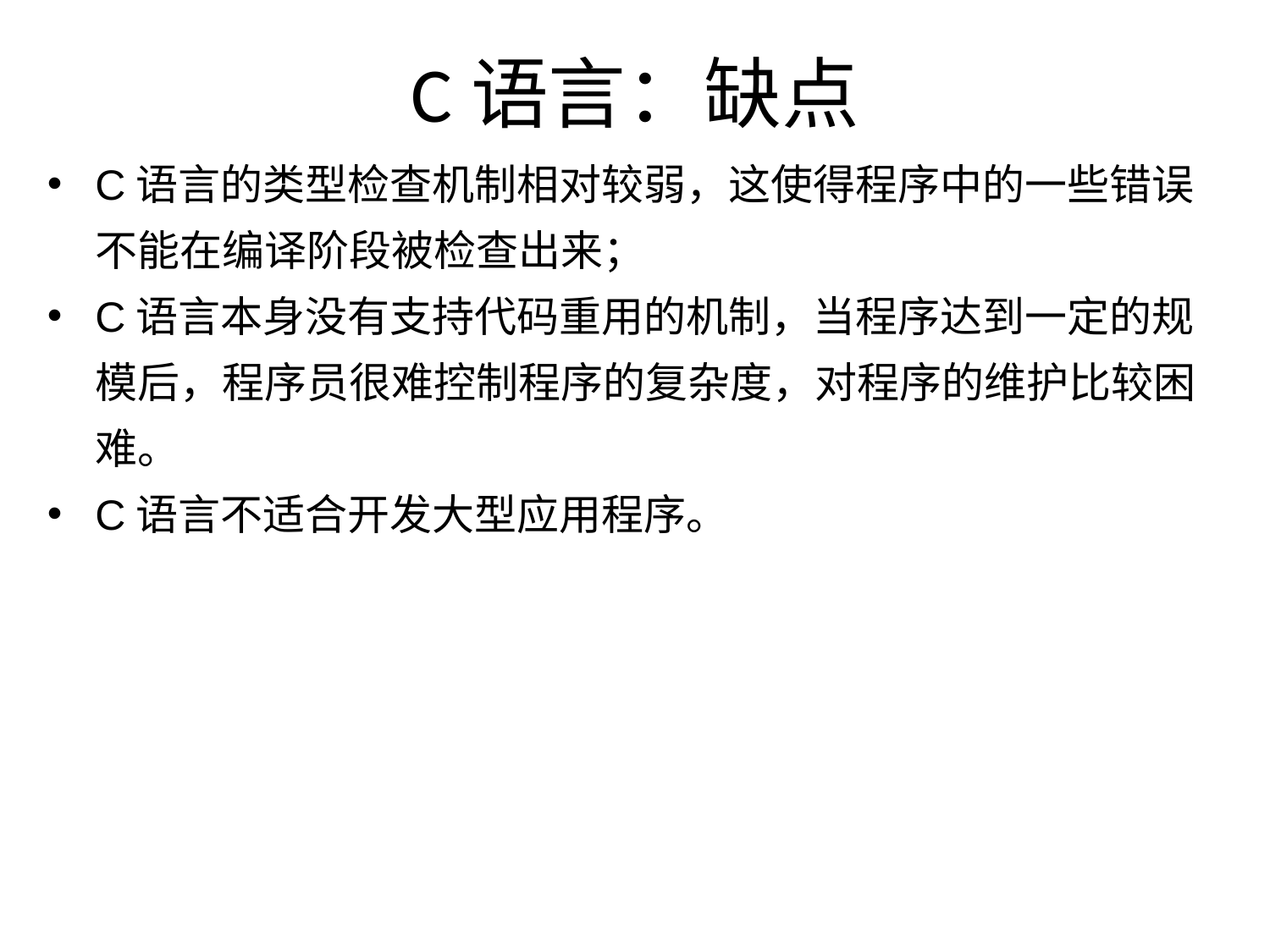

C语言：缺点
C语言的类型检查机制相对较弱，这使得程序中的一些错误不能在编译阶段被检查出来；
C语言本身没有支持代码重用的机制，当程序达到一定的规模后，程序员很难控制程序的复杂度，对程序的维护比较困难。
C语言不适合开发大型应用程序。